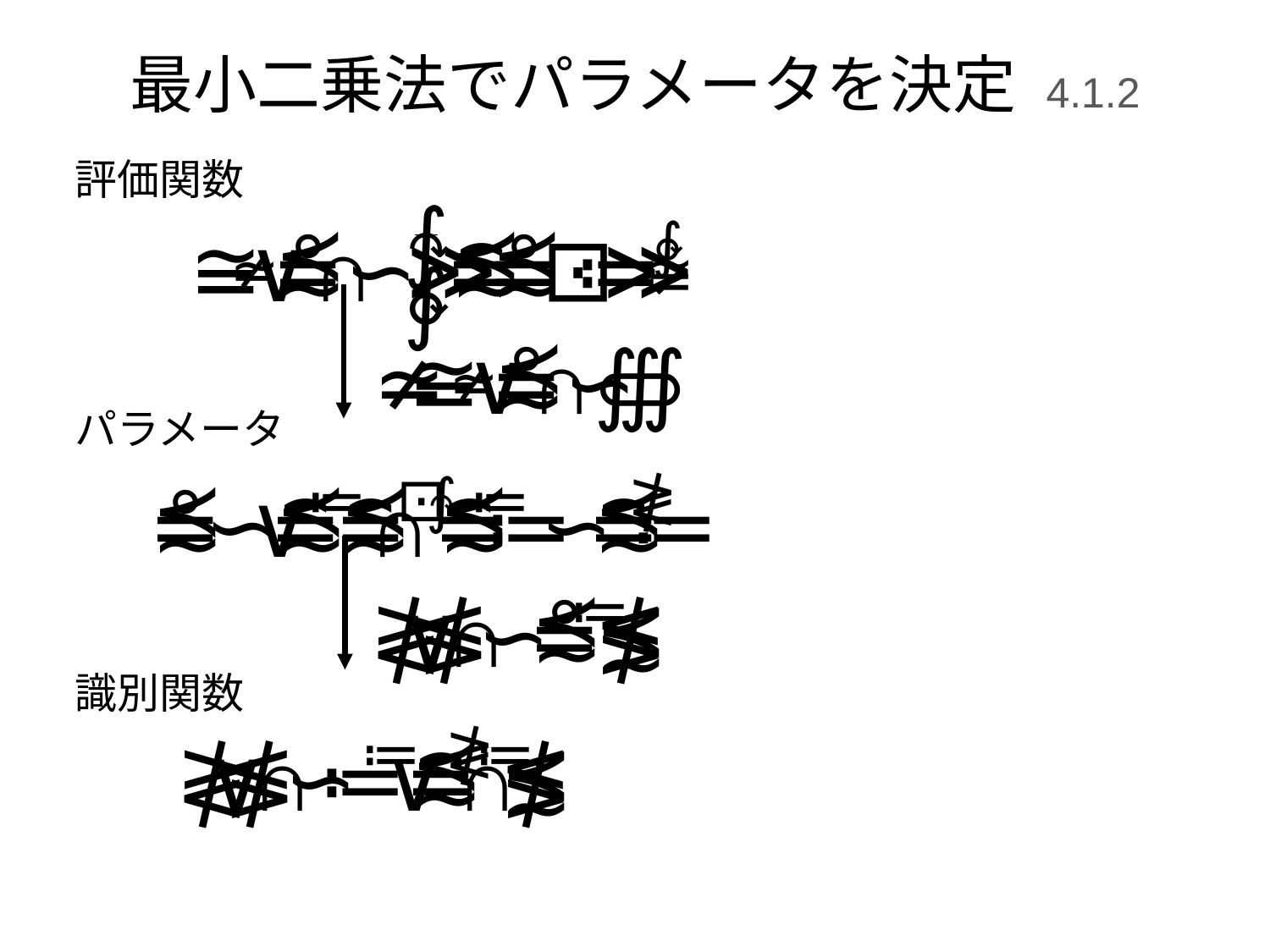

# 最小二乗法でパラメータを決定 4.1.2
評価関数
∱
≾
≾
≾
∲
≫
⊡
≫
≅
∨
≗
∩
∽
≘
≗
≔
≄
≆
∲
≾
≄
≅
∨
≗
∩
∽
∰
≄
パラメータ
≾
≾
≾
≾
≾
⊡
≹
≔
∱
≔
≗
∽
∨
≘
≘
∩
≘
≔
∽
≘
≔
≾
≔
≾
≹
∨
≸
∩
∽
≗
≸
識別関数
≾
≹
≔
≔
≾
≹
∨
≸
∩
∽
≔
∨
≘
∩
≸